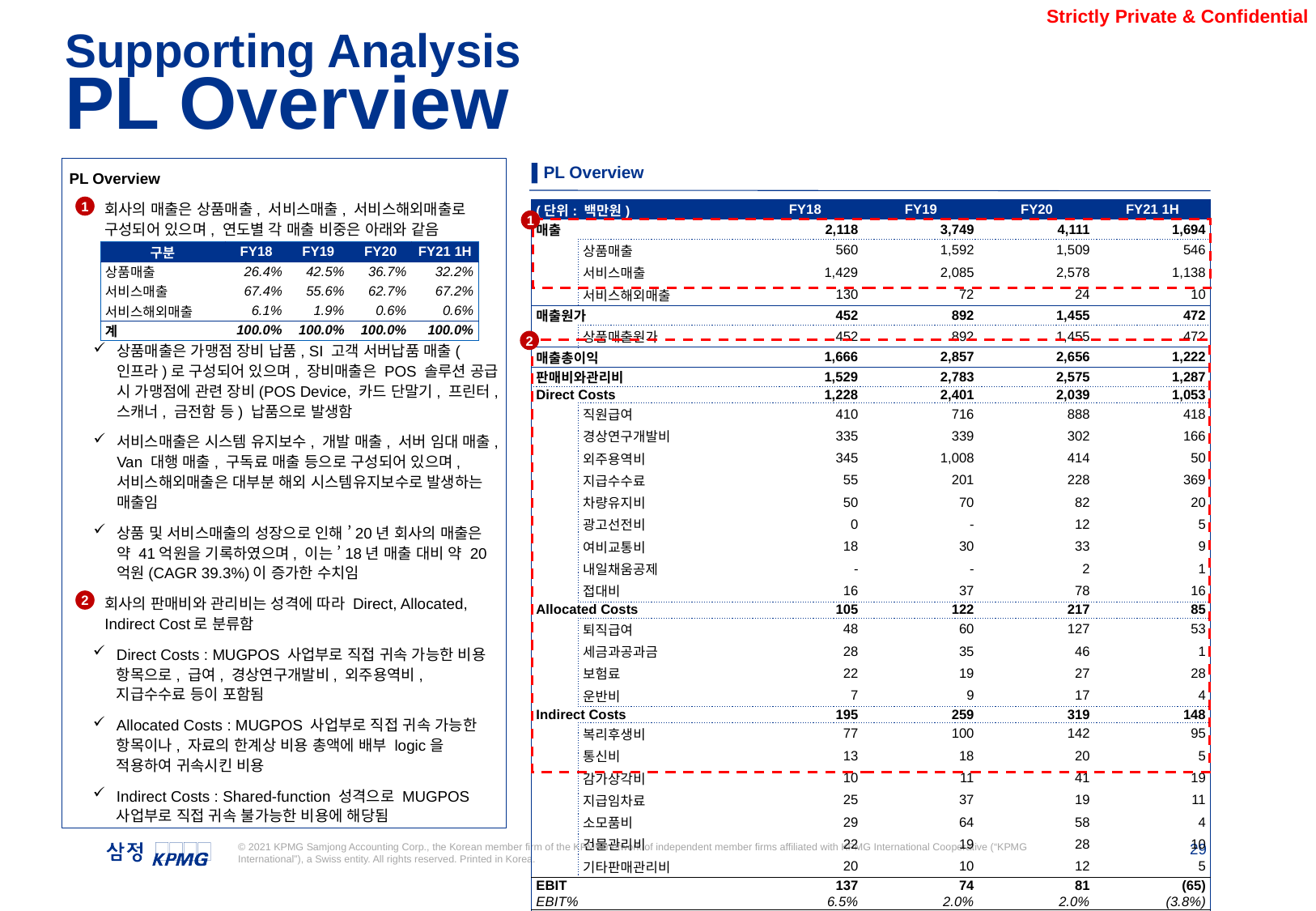

Supporting Analysis
PL Overview
▌PL Overview

PL Overview
회사의 매출은 상품매출, 서비스매출, 서비스해외매출로 구성되어 있으며, 연도별 각 매출 비중은 아래와 같음

상품매출은 가맹점 장비 납품, SI 고객 서버납품 매출(인프라)로 구성되어 있으며, 장비매출은 POS 솔루션 공급 시 가맹점에 관련 장비(POS Device, 카드 단말기, 프린터, 스캐너, 금전함 등) 납품으로 발생함
서비스매출은 시스템 유지보수, 개발 매출, 서버 임대 매출, Van 대행 매출, 구독료 매출 등으로 구성되어 있으며, 서비스해외매출은 대부분 해외 시스템유지보수로 발생하는 매출임
상품 및 서비스매출의 성장으로 인해 ’20년 회사의 매출은 약 41억원을 기록하였으며, 이는 ’18년 매출 대비 약 20억원(CAGR 39.3%)이 증가한 수치임
회사의 판매비와 관리비는 성격에 따라 Direct, Allocated, Indirect Cost로 분류함
Direct Costs : MUGPOS 사업부로 직접 귀속 가능한 비용 항목으로, 급여, 경상연구개발비, 외주용역비, 지급수수료 등이 포함됨
Allocated Costs : MUGPOS 사업부로 직접 귀속 가능한 항목이나, 자료의 한계상 비용 총액에 배부 logic을 적용하여 귀속시킨 비용
Indirect Costs : Shared-function 성격으로 MUGPOS 사업부로 직접 귀속 불가능한 비용에 해당됨

1
| (단위: 백만원) |  | FY18 | FY19 | FY20 | FY21 1H |
| --- | --- | --- | --- | --- | --- |
| 매출 |  | 2,118 | 3,749 | 4,111 | 1,694 |
|  | 상품매출 | 560 | 1,592 | 1,509 | 546 |
|  | 서비스매출 | 1,429 | 2,085 | 2,578 | 1,138 |
|  | 서비스해외매출 | 130 | 72 | 24 | 10 |
| 매출원가 |  | 452 | 892 | 1,455 | 472 |
|  | 상품매출원가 | 452 | 892 | 1,455 | 472 |
| 매출총이익 |  | 1,666 | 2,857 | 2,656 | 1,222 |
| 판매비와관리비 |  | 1,529 | 2,783 | 2,575 | 1,287 |
| Direct Costs |  | 1,228 | 2,401 | 2,039 | 1,053 |
|  | 직원급여 | 410 | 716 | 888 | 418 |
|  | 경상연구개발비 | 335 | 339 | 302 | 166 |
|  | 외주용역비 | 345 | 1,008 | 414 | 50 |
|  | 지급수수료 | 55 | 201 | 228 | 369 |
|  | 차량유지비 | 50 | 70 | 82 | 20 |
|  | 광고선전비 | 0 | - | 12 | 5 |
|  | 여비교통비 | 18 | 30 | 33 | 9 |
|  | 내일채움공제 | - | - | 2 | 1 |
|  | 접대비 | 16 | 37 | 78 | 16 |
| Allocated Costs |  | 105 | 122 | 217 | 85 |
|  | 퇴직급여 | 48 | 60 | 127 | 53 |
|  | 세금과공과금 | 28 | 35 | 46 | 1 |
|  | 보험료 | 22 | 19 | 27 | 28 |
|  | 운반비 | 7 | 9 | 17 | 4 |
| Indirect Costs |  | 195 | 259 | 319 | 148 |
|  | 복리후생비 | 77 | 100 | 142 | 95 |
|  | 통신비 | 13 | 18 | 20 | 5 |
|  | 감가상각비 | 10 | 11 | 41 | 19 |
|  | 지급임차료 | 25 | 37 | 19 | 11 |
|  | 소모품비 | 29 | 64 | 58 | 4 |
|  | 건물관리비 | 22 | 19 | 28 | 10 |
|  | 기타판매관리비 | 20 | 10 | 12 | 5 |
| EBIT |  | 137 | 74 | 81 | (65) |
| EBIT% |  | 6.5% | 2.0% | 2.0% | (3.8%) |
| EBITDA |  | 148 | 86 | 123 | (45) |
| EBITDA% |  | 7.0% | 2.3% | 3.0% | (2.7%) |
1

| 구분 | FY18 | FY19 | FY20 | FY21 1H |
| --- | --- | --- | --- | --- |
| 상품매출 | 26.4% | 42.5% | 36.7% | 32.2% |
| 서비스매출 | 67.4% | 55.6% | 62.7% | 67.2% |
| 서비스해외매출 | 6.1% | 1.9% | 0.6% | 0.6% |
| 계 | 100.0% | 100.0% | 100.0% | 100.0% |
2

2